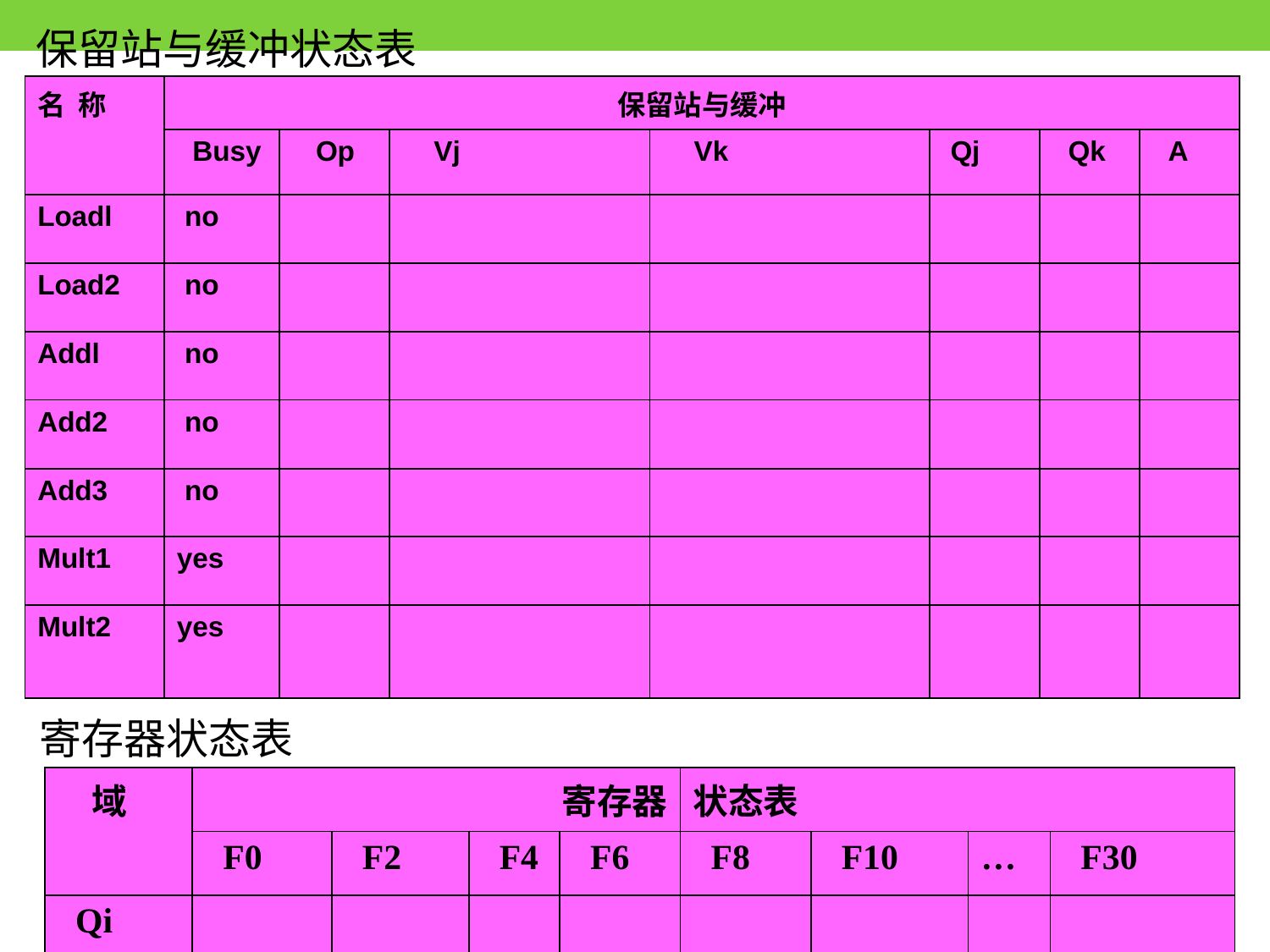

保留站与缓冲状态表
| 名 称 | 保留站与缓冲 |  |  |  |  |  |  |
| --- | --- | --- | --- | --- | --- | --- | --- |
|  | Busy | Op | Vj | Vk | Qj | Qk | A |
| Loadl | no |  |  |  |  |  |  |
| Load2 | no |  |  |  |  |  |  |
| Addl | no |  |  |  |  |  |  |
| Add2 | no |  |  |  |  |  |  |
| Add3 | no |  |  |  |  |  |  |
| Mult1 | yes |  |  |  |  |  |  |
| Mult2 | yes |  |  |  |  |  |  |
寄存器状态表
| 域 | 寄存器 |  |  |  | 状态表 |  |  |  |
| --- | --- | --- | --- | --- | --- | --- | --- | --- |
|  | F0 | F2 | F4 | F6 | F8 | F10 | … | F30 |
| Qi |  |  |  |  |  |  |  |  |
96